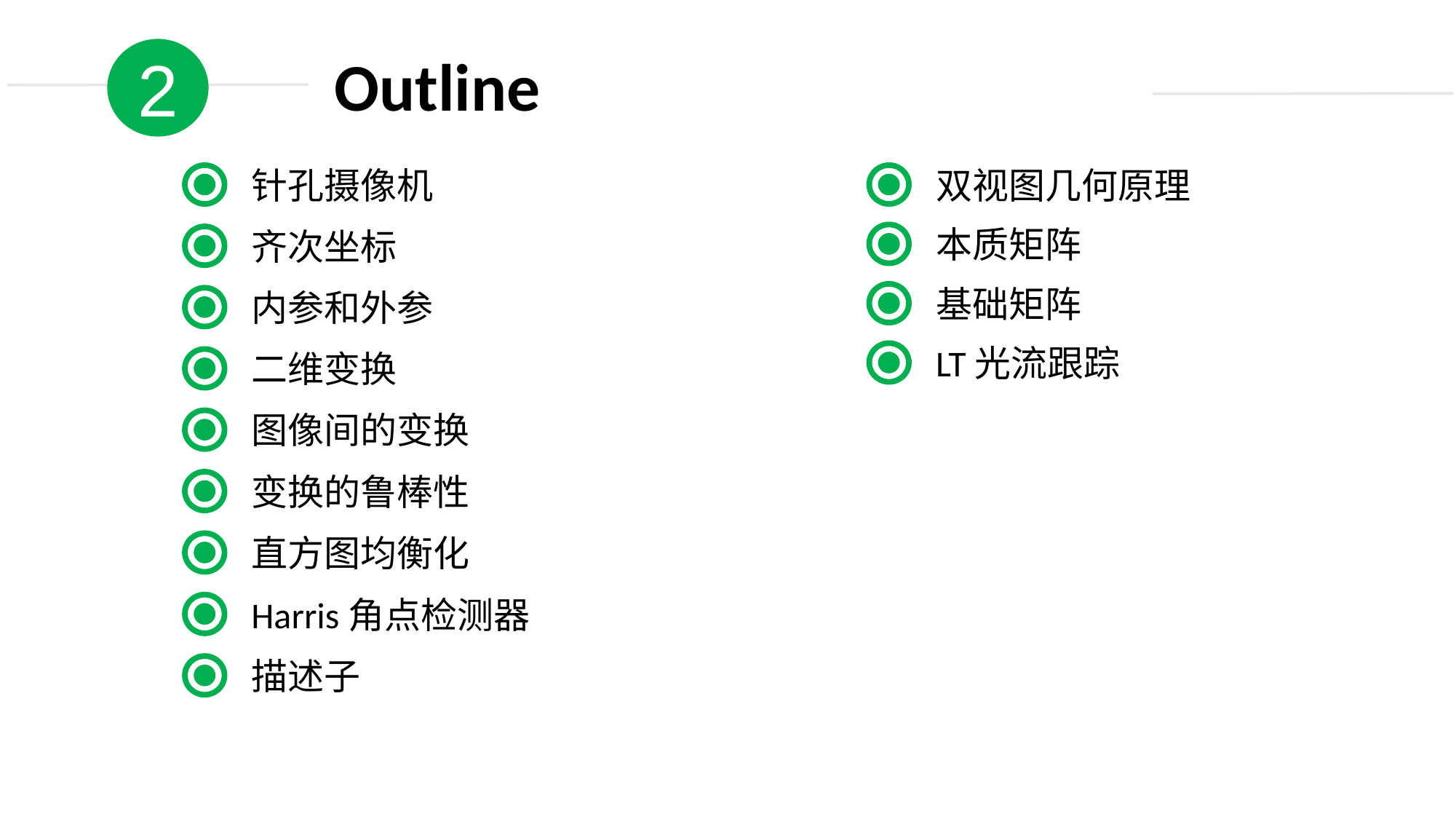

2
Outline
针孔摄像机

双视图几何原理

本质矩阵

齐次坐标

基础矩阵

内参和外参

LT光流跟踪

二维变换

图像间的变换

变换的鲁棒性

直方图均衡化

Harris角点检测器

描述子